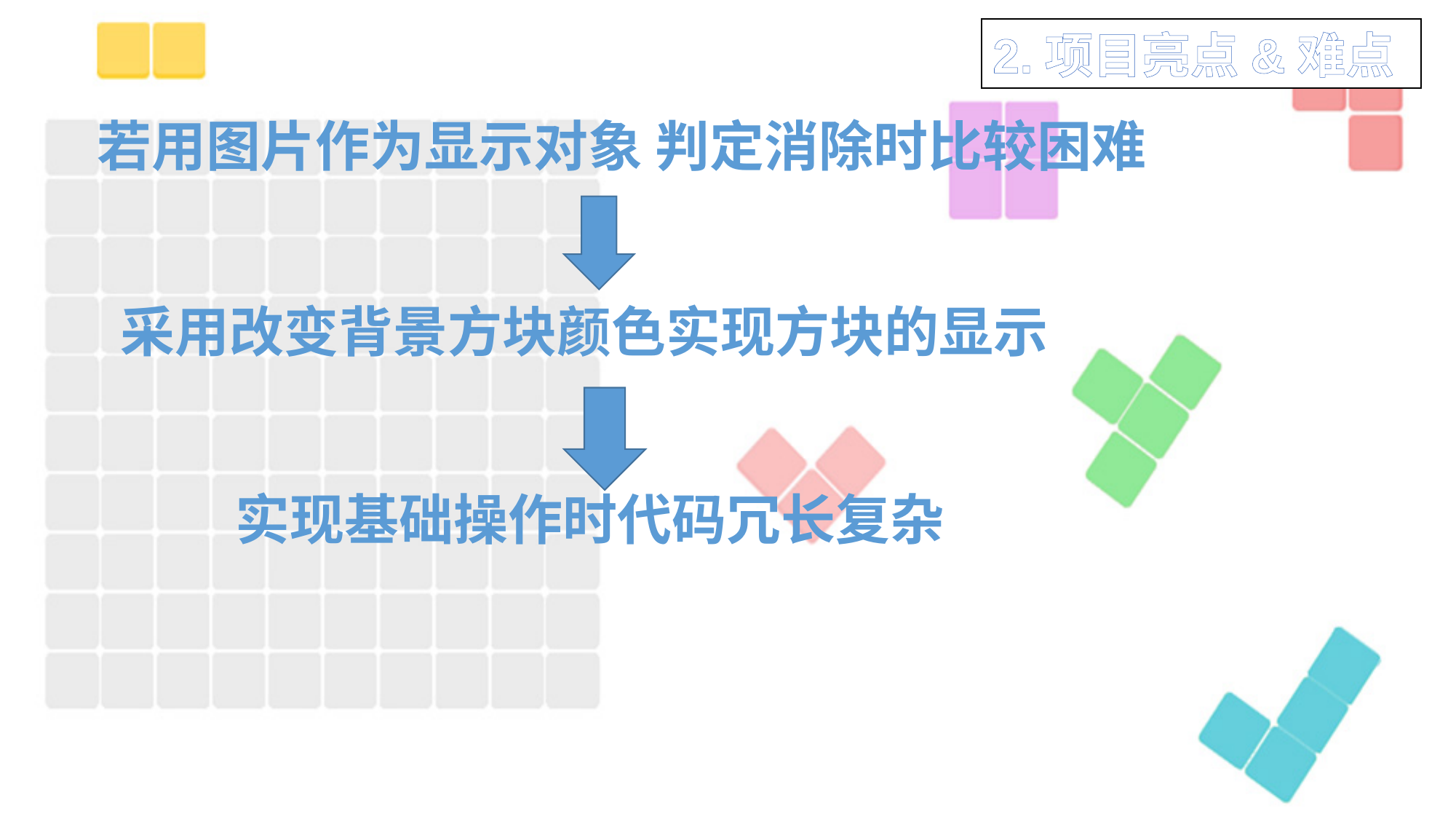

2.项目亮点&难点
若用图片作为显示对象 判定消除时比较困难

采用改变背景方块颜色实现方块的显示

实现基础操作时代码冗长复杂